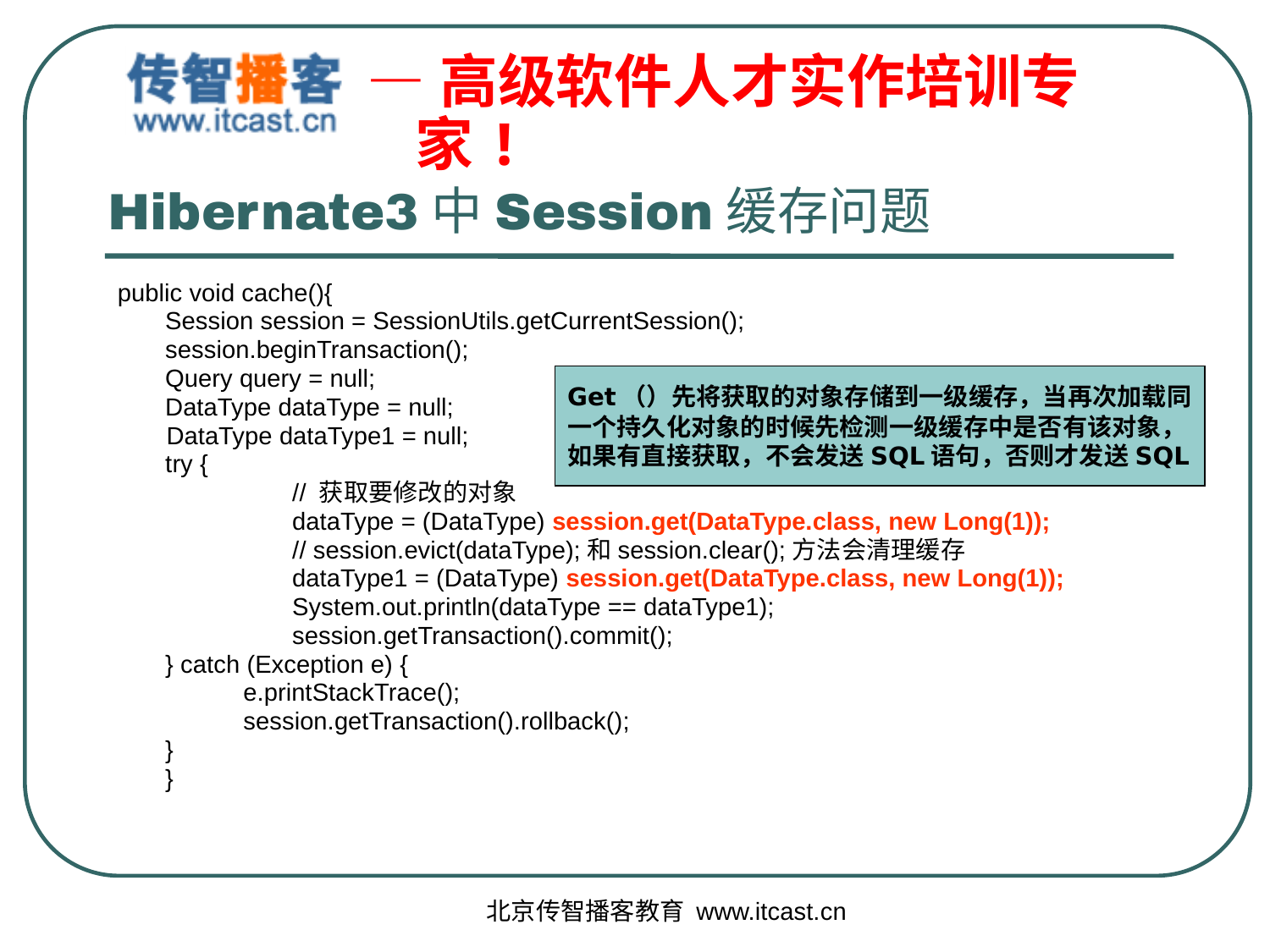

# Hibernate3中Session缓存问题
public void cache(){
	Session session = SessionUtils.getCurrentSession();
	session.beginTransaction();
	Query query = null;
	DataType dataType = null;
       DataType dataType1 = null;
	try {
		// 获取要修改的对象
		dataType = (DataType) session.get(DataType.class, new Long(1));
		// session.evict(dataType);和session.clear();方法会清理缓存
		dataType1 = (DataType) session.get(DataType.class, new Long(1));
		System.out.println(dataType == dataType1);
		session.getTransaction().commit();
	} catch (Exception e) {
                  e.printStackTrace();
                  session.getTransaction().rollback();
	}
	}
Get（）先将获取的对象存储到一级缓存，当再次加载同
一个持久化对象的时候先检测一级缓存中是否有该对象，
如果有直接获取，不会发送SQL语句，否则才发送SQL
北京传智播客教育 www.itcast.cn